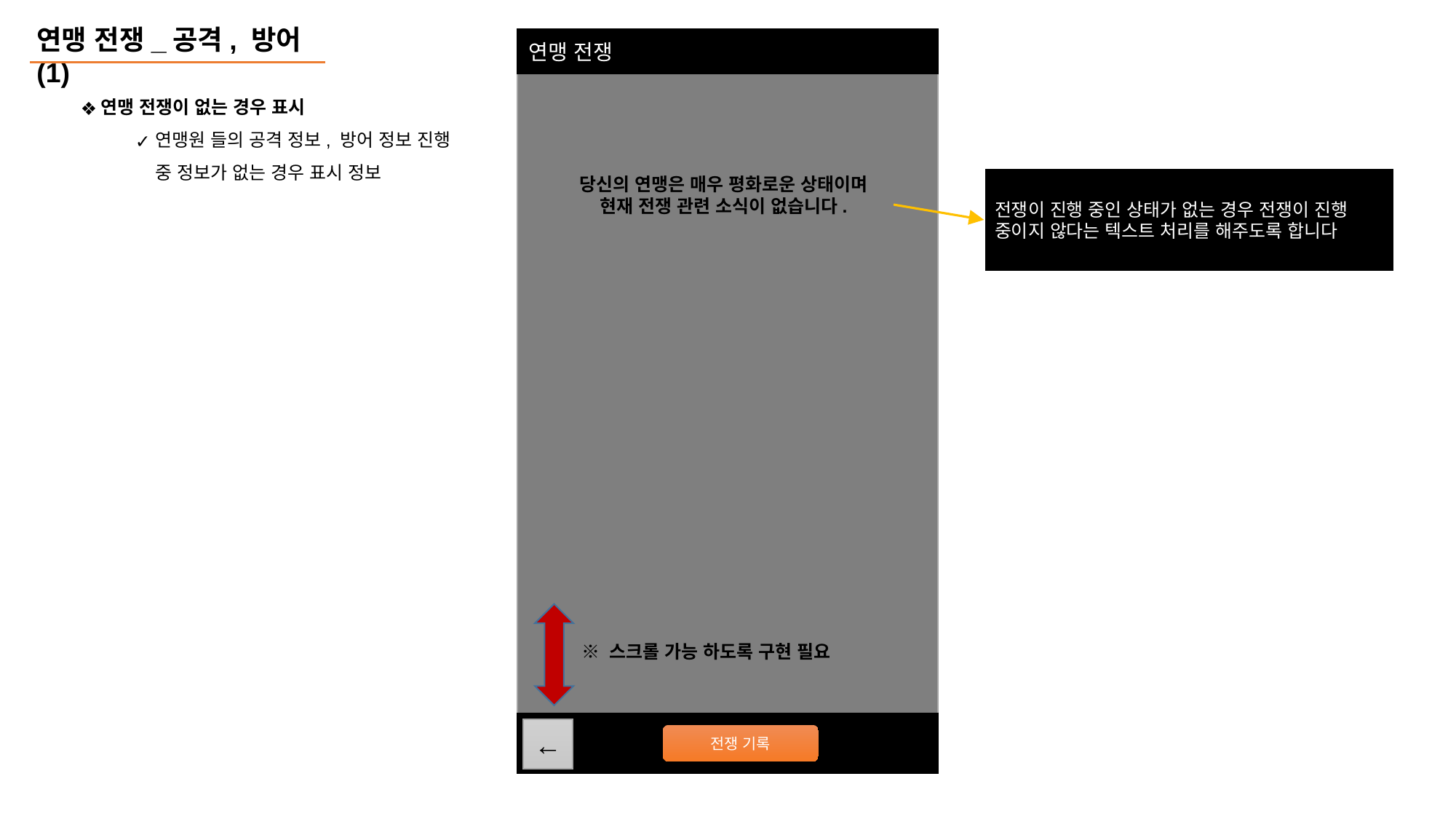

연맹 전쟁_공격, 방어(1)

연맹 전쟁
연맹 전쟁이 없는 경우 표시
연맹원 들의 공격 정보, 방어 정보 진행 중 정보가 없는 경우 표시 정보
전쟁이 진행 중인 상태가 없는 경우 전쟁이 진행 중이지 않다는 텍스트 처리를 해주도록 합니다
당신의 연맹은 매우 평화로운 상태이며 현재 전쟁 관련 소식이 없습니다.

※ 스크롤 가능 하도록 구현 필요

←
전쟁 기록